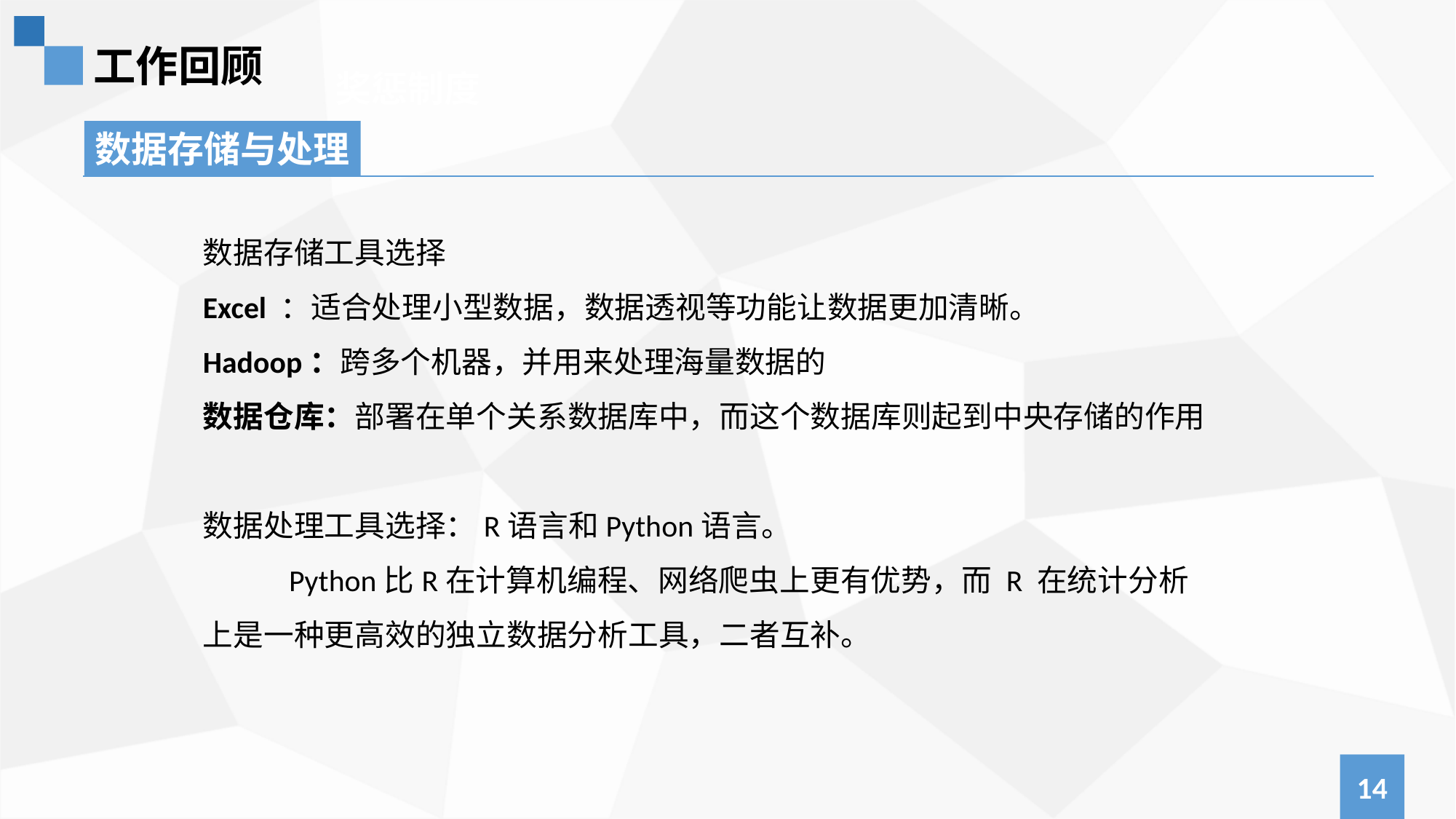

工作回顾
奖惩制度
数据存储与处理
数据存储工具选择
Excel ：适合处理小型数据，数据透视等功能让数据更加清晰。
Hadoop：跨多个机器，并用来处理海量数据的
数据仓库：部署在单个关系数据库中，而这个数据库则起到中央存储的作用

数据处理工具选择：R语言和Python语言。
Python比R在计算机编程、网络爬虫上更有优势，而 R 在统计分析上是一种更高效的独立数据分析工具，二者互补。
14